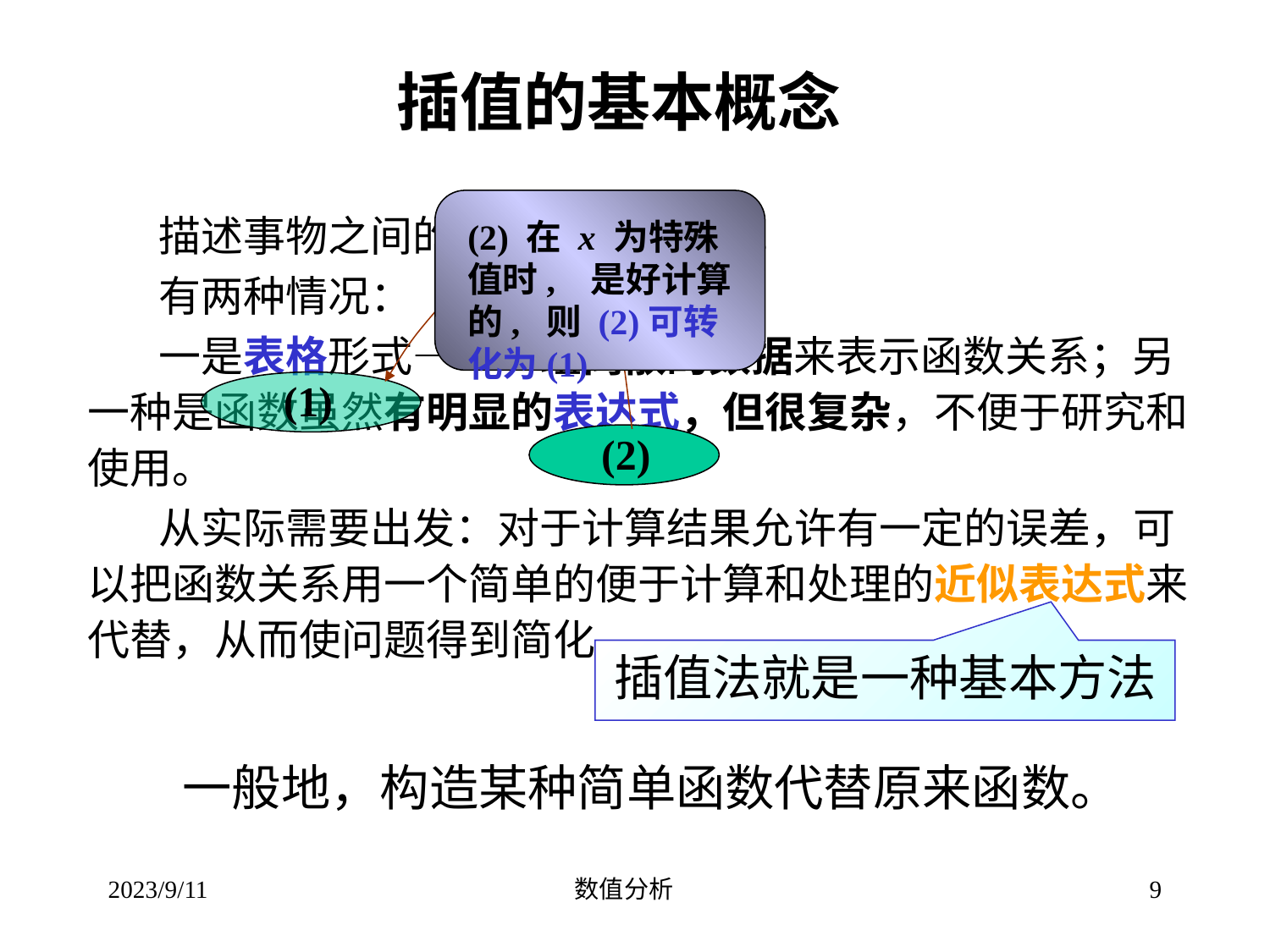

插值的基本概念

(2) 在 x 为特殊值时,   是好计算的,  则 (2)可转化为(1)
  描述事物之间的数量关系：函数。
  有两种情况：
  一是表格形式——一组离散的数据来表示函数关系；另一种是函数虽然有明显的表达式，但很复杂，不便于研究和使用。
  从实际需要出发：对于计算结果允许有一定的误差，可以把函数关系用一个简单的便于计算和处理的近似表达式来代替，从而使问题得到简化。

(1)

(2)

插值法就是一种基本方法
一般地，构造某种简单函数代替原来函数。
2023/9/11
数值分析
9